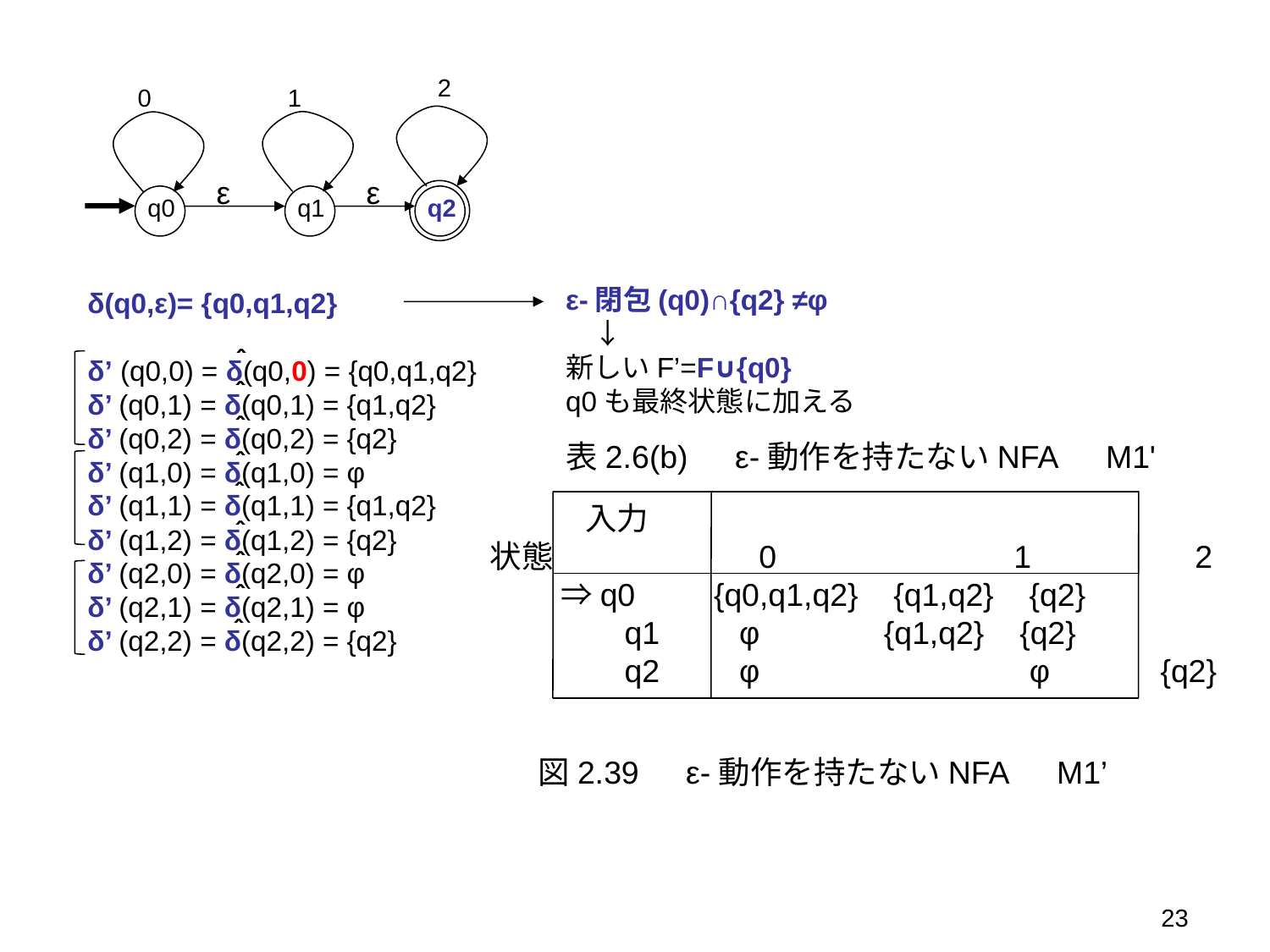

2
0
1

ε
ε

q0

q1

q2

ε-閉包(q0)∩{q2} ≠φ
　↓
新しいF’=F∪{q0}
q0も最終状態に加える
δ(q0,ε)= {q0,q1,q2}

δ’ (q0,0) = δ(q0,0) = {q0,q1,q2}
δ’ (q0,1) = δ(q0,1) = {q1,q2}
δ’ (q0,2) = δ(q0,2) = {q2}
δ’ (q1,0) = δ(q1,0) = φ
δ’ (q1,1) = δ(q1,1) = {q1,q2}
δ’ (q1,2) = δ(q1,2) = {q2}
δ’ (q2,0) = δ(q2,0) = φ
δ’ (q2,1) = δ(q2,1) = φ
δ’ (q2,2) = δ(q2,2) = {q2}

＾

＾
＾
表2.6(b)　ε-動作を持たないNFA　M1'
＾

＾
　　　入力
状態 　　　　　　0　　　　　　　1　　　　   2
　　 ⇒q0　　{q0,q1,q2}    {q1,q2}    {q2}
　　　　q1         φ              {q1,q2}    {q2}
　　　　q2         φ　　　　　　　　φ　　　{q2}
＾
＾

＾
＾
図2.39　ε-動作を持たないNFA　M1’
23